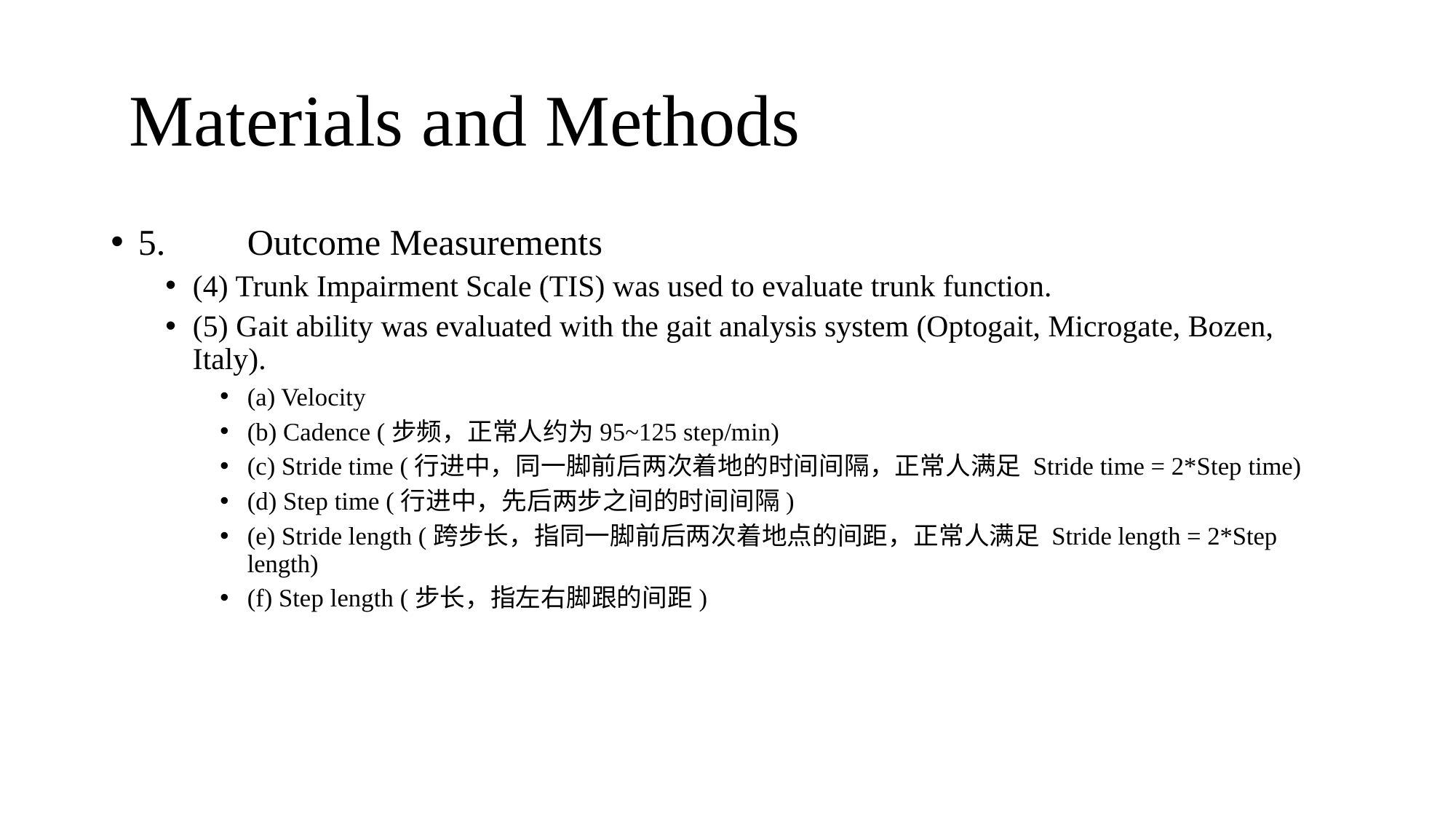

# Materials and Methods
5.	Outcome Measurements
(4) Trunk Impairment Scale (TIS) was used to evaluate trunk function.
(5) Gait ability was evaluated with the gait analysis system (Optogait, Microgate, Bozen, Italy).
(a) Velocity
(b) Cadence (步频，正常人约为95~125 step/min)
(c) Stride time (行进中，同一脚前后两次着地的时间间隔，正常人满足 Stride time = 2*Step time)
(d) Step time (行进中，先后两步之间的时间间隔)
(e) Stride length (跨步长，指同一脚前后两次着地点的间距，正常人满足 Stride length = 2*Step length)
(f) Step length (步长，指左右脚跟的间距)